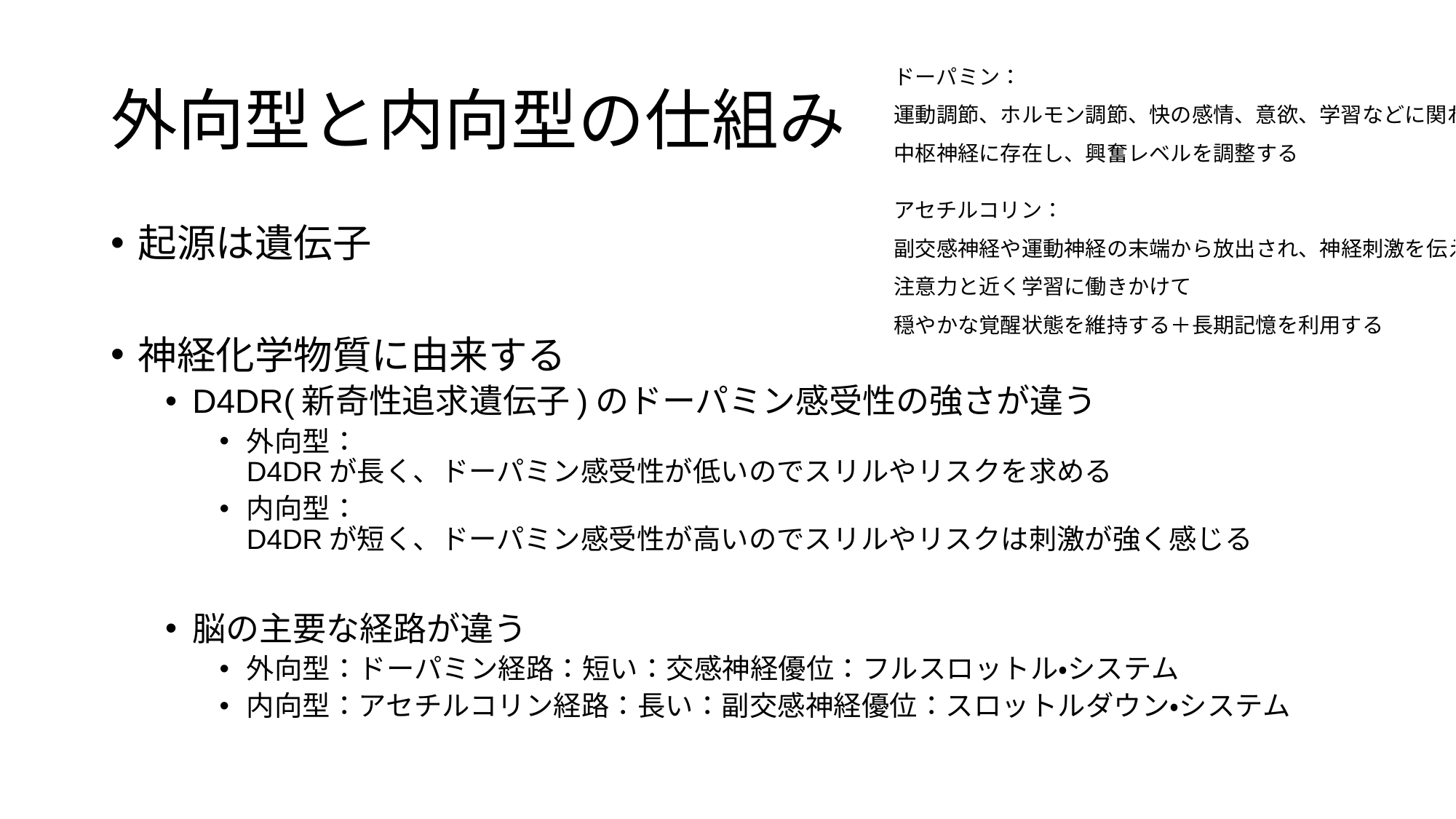

# 外向型と内向型の仕組み
ドーパミン：
運動調節、ホルモン調節、快の感情、意欲、学習などに関わる神経伝達物質
中枢神経に存在し、興奮レベルを調整する
アセチルコリン：
副交感神経や運動神経の末端から放出され、神経刺激を伝える神経伝達物質
注意力と近く学習に働きかけて
穏やかな覚醒状態を維持する＋長期記憶を利用する
起源は遺伝子

神経化学物質に由来する
D4DR(新奇性追求遺伝子)のドーパミン感受性の強さが違う
外向型：
D4DRが長く、ドーパミン感受性が低いのでスリルやリスクを求める
内向型：
D4DRが短く、ドーパミン感受性が高いのでスリルやリスクは刺激が強く感じる

脳の主要な経路が違う
外向型：ドーパミン経路：短い：交感神経優位：フルスロットル・システム
内向型：アセチルコリン経路：長い：副交感神経優位：スロットルダウン・システム